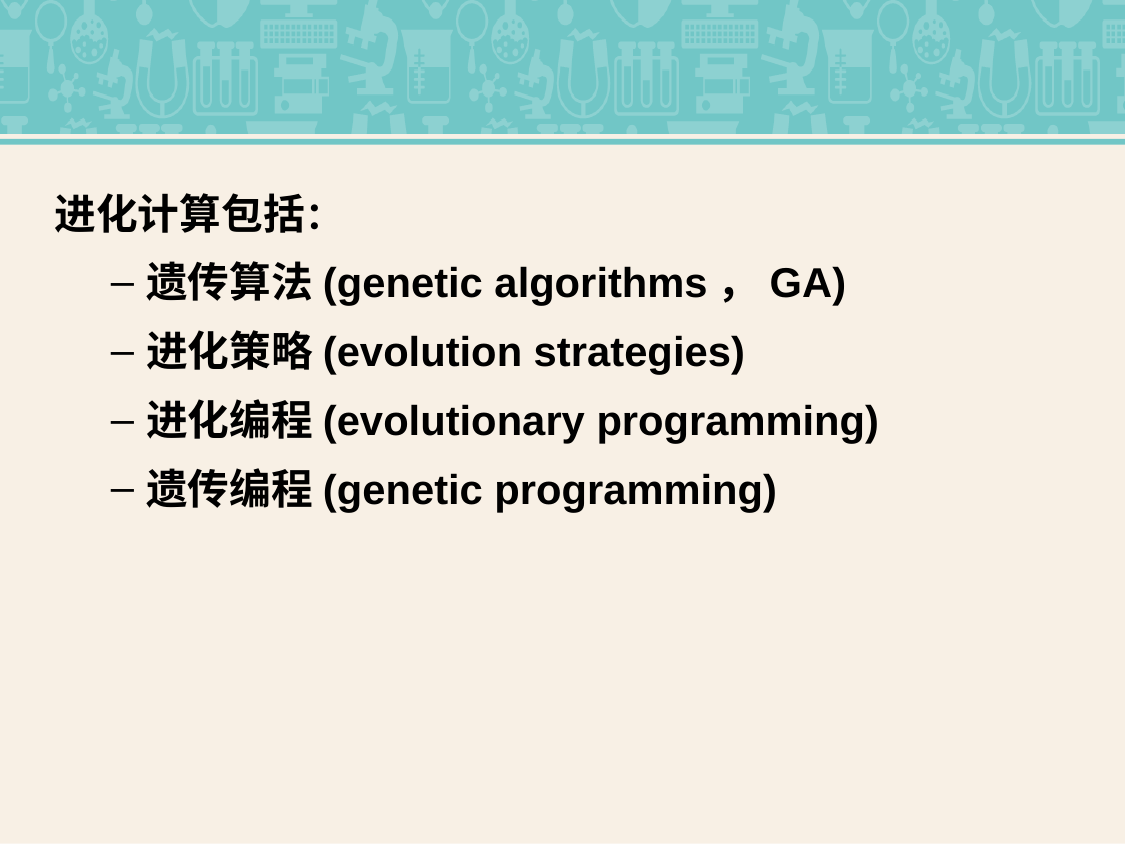

进化计算包括：
遗传算法(genetic algorithms，GA)
进化策略(evolution strategies)
进化编程(evolutionary programming)
遗传编程(genetic programming)